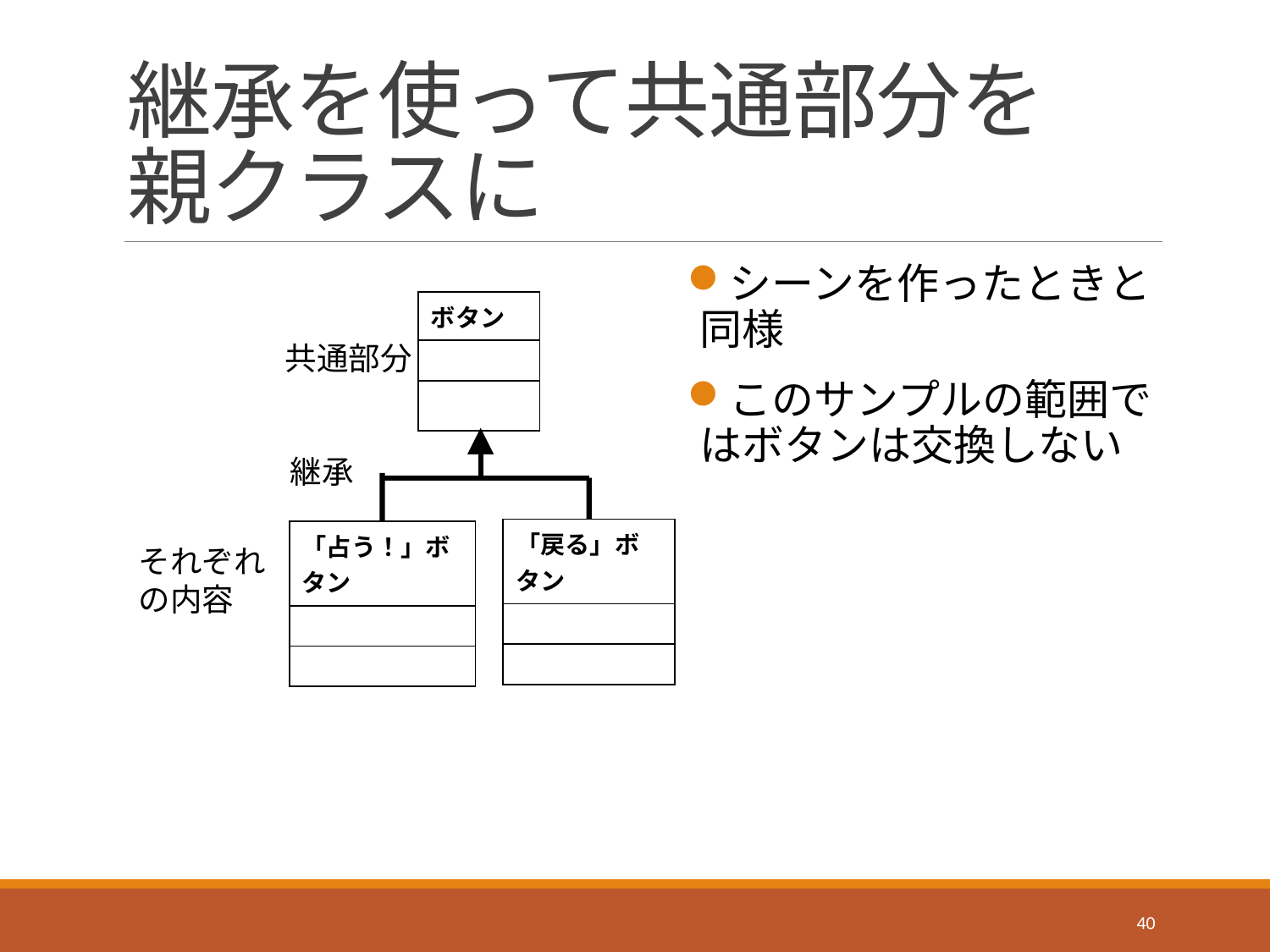

# 継承を使って共通部分を 親クラスに
シーンを作ったときと同様
このサンプルの範囲ではボタンは交換しない
| ボタン |
| --- |
|  |
|  |
共通部分
継承
| 「戻る」ボタン |
| --- |
|  |
|  |
| 「占う！」ボタン |
| --- |
|  |
|  |
それぞれ
の内容
40